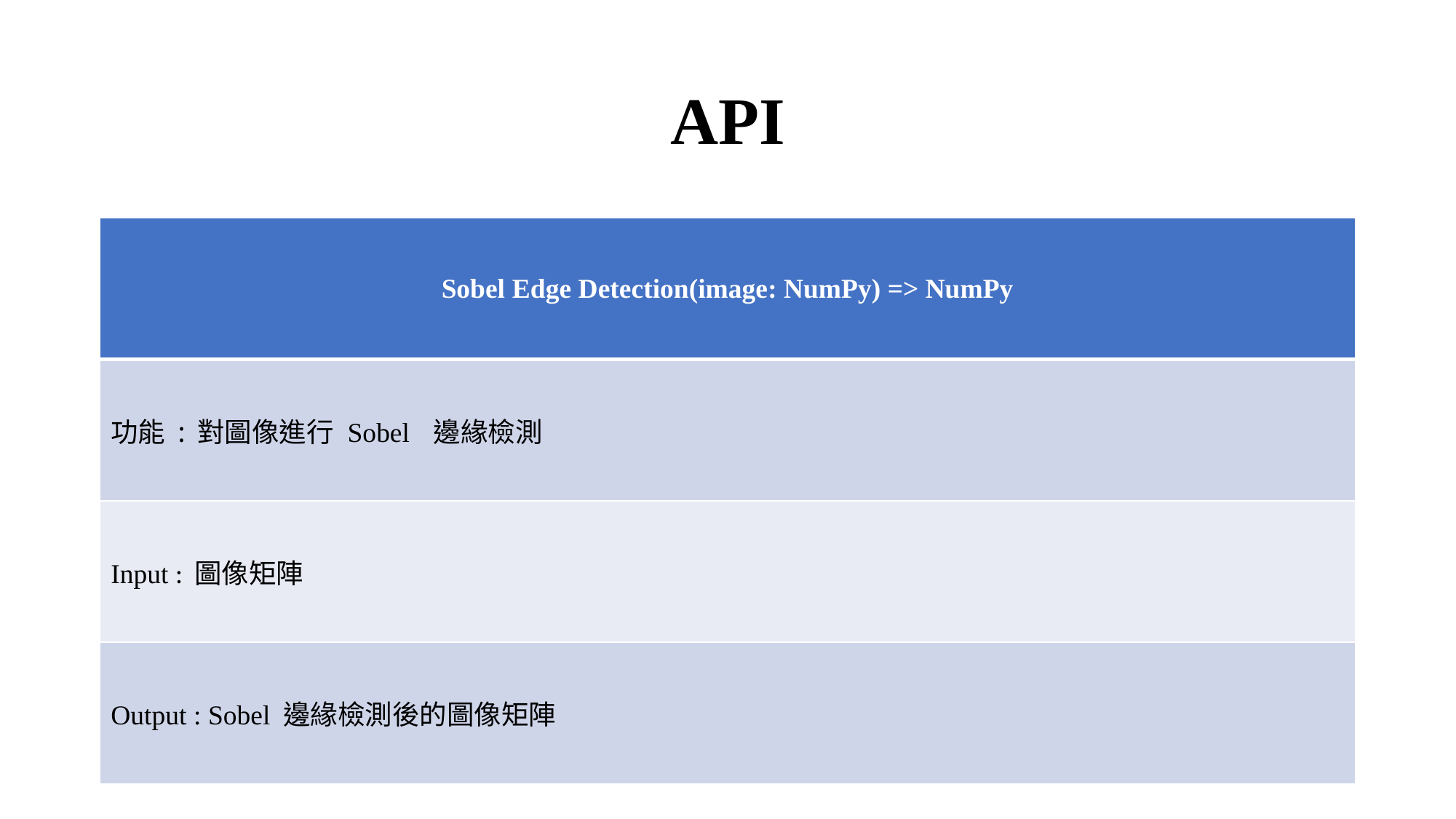

# API
| Sobel Edge Detection(image: NumPy) => NumPy |
| --- |
| 功能:對圖像進行 Sobel 邊緣檢測 |
| Input : 圖像矩陣 |
| Output : Sobel 邊緣檢測後的圖像矩陣 |